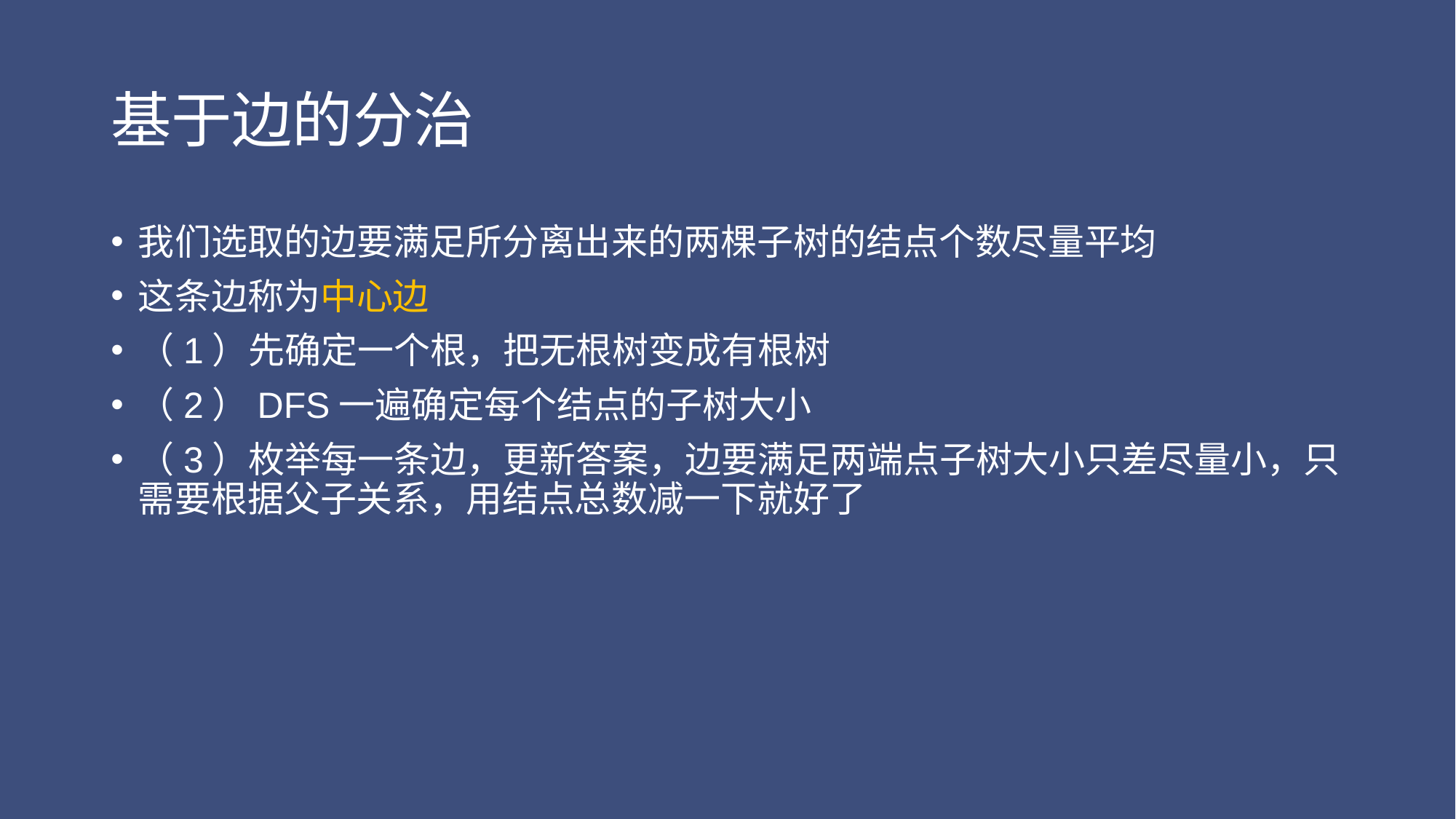

# 基于边的分治
我们选取的边要满足所分离出来的两棵子树的结点个数尽量平均
这条边称为中心边
（1）先确定一个根，把无根树变成有根树
（2）DFS一遍确定每个结点的子树大小
（3）枚举每一条边，更新答案，边要满足两端点子树大小只差尽量小，只需要根据父子关系，用结点总数减一下就好了